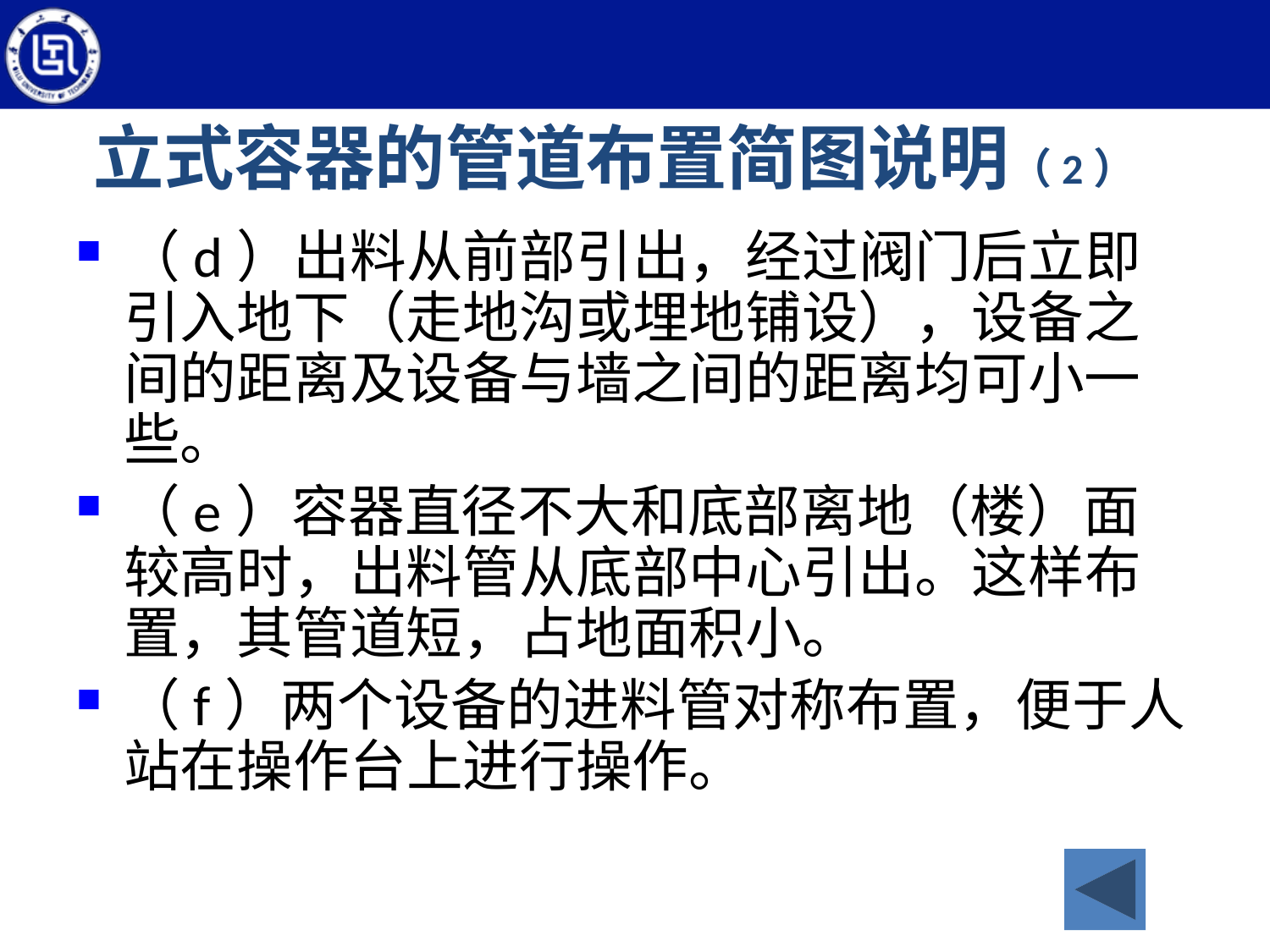

# 立式容器的管道布置简图说明（2）
（d）出料从前部引出，经过阀门后立即引入地下（走地沟或埋地铺设），设备之间的距离及设备与墙之间的距离均可小一些。
（e）容器直径不大和底部离地（楼）面较高时，出料管从底部中心引出。这样布置，其管道短，占地面积小。
（f）两个设备的进料管对称布置，便于人站在操作台上进行操作。